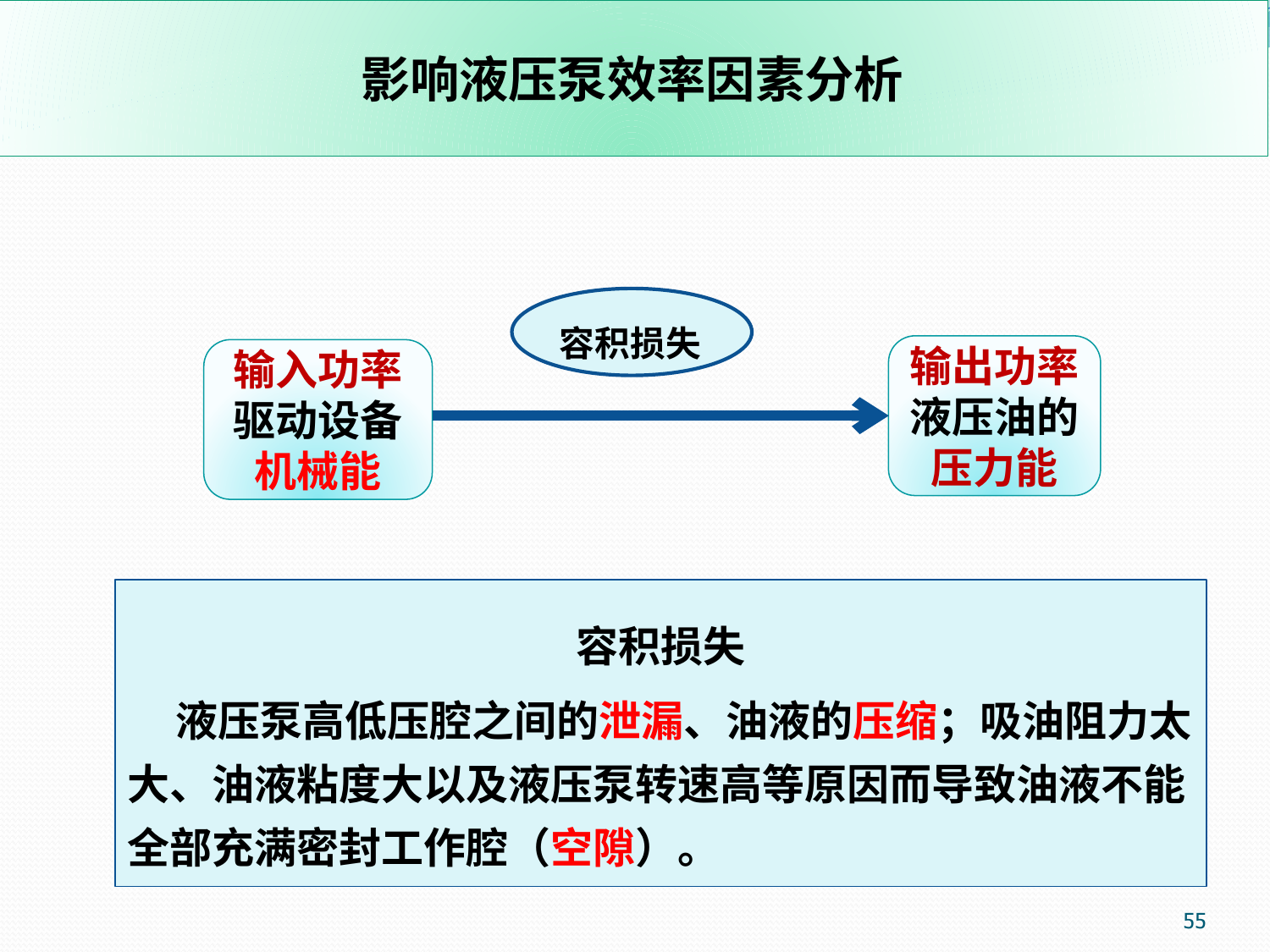

影响液压泵效率因素分析
容积损失
输出功率
液压油的
压力能
输入功率
驱动设备
机械能
容积损失
    液压泵高低压腔之间的泄漏、油液的压缩；吸油阻力太大、油液粘度大以及液压泵转速高等原因而导致油液不能全部充满密封工作腔（空隙）。
55